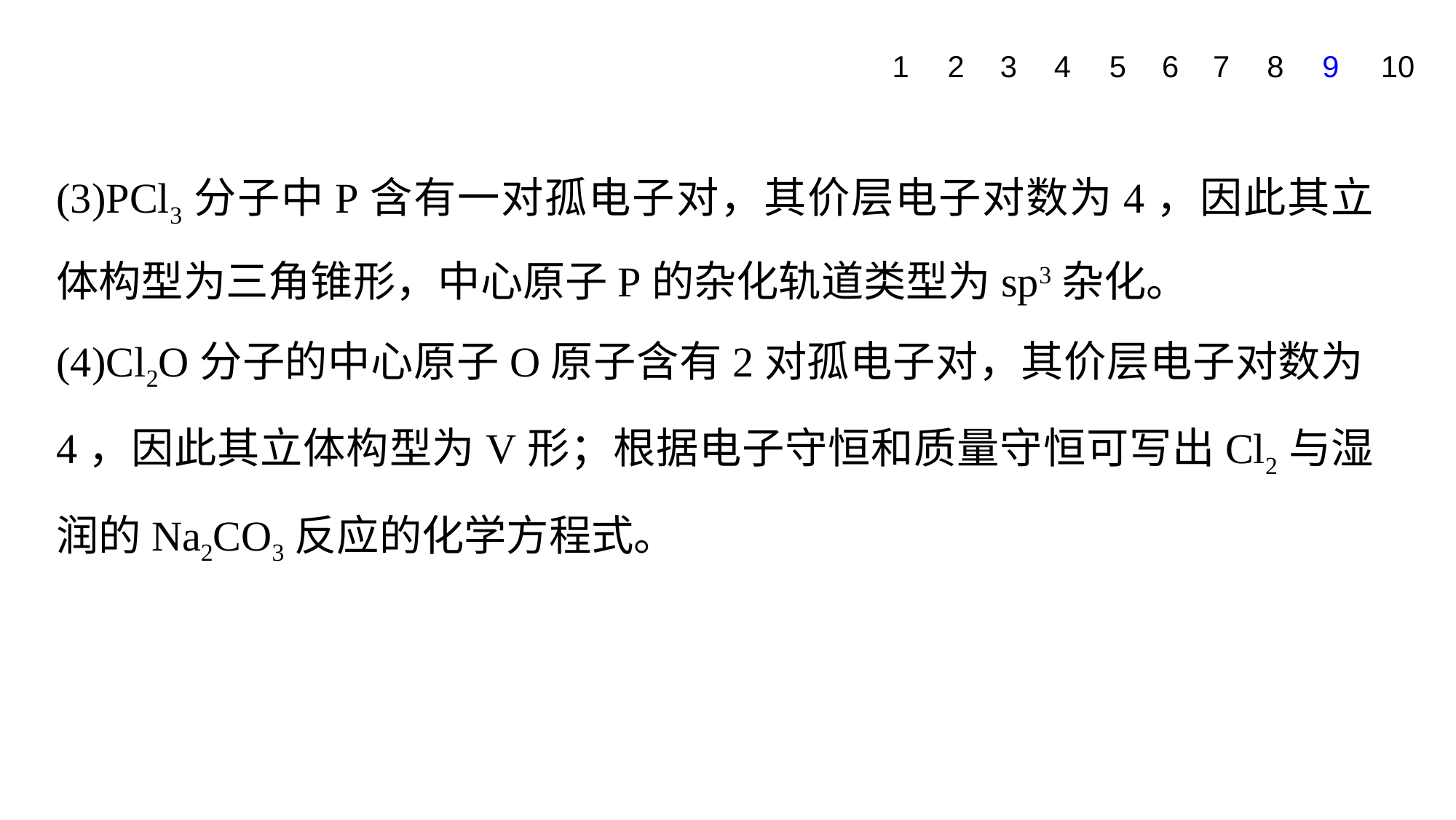

1
2
3
4
5
6
7
8
9
10
(3)PCl3分子中P含有一对孤电子对，其价层电子对数为4，因此其立体构型为三角锥形，中心原子P的杂化轨道类型为sp3杂化。
(4)Cl2O分子的中心原子O原子含有2对孤电子对，其价层电子对数为4，因此其立体构型为V形；根据电子守恒和质量守恒可写出Cl2与湿润的Na2CO3反应的化学方程式。